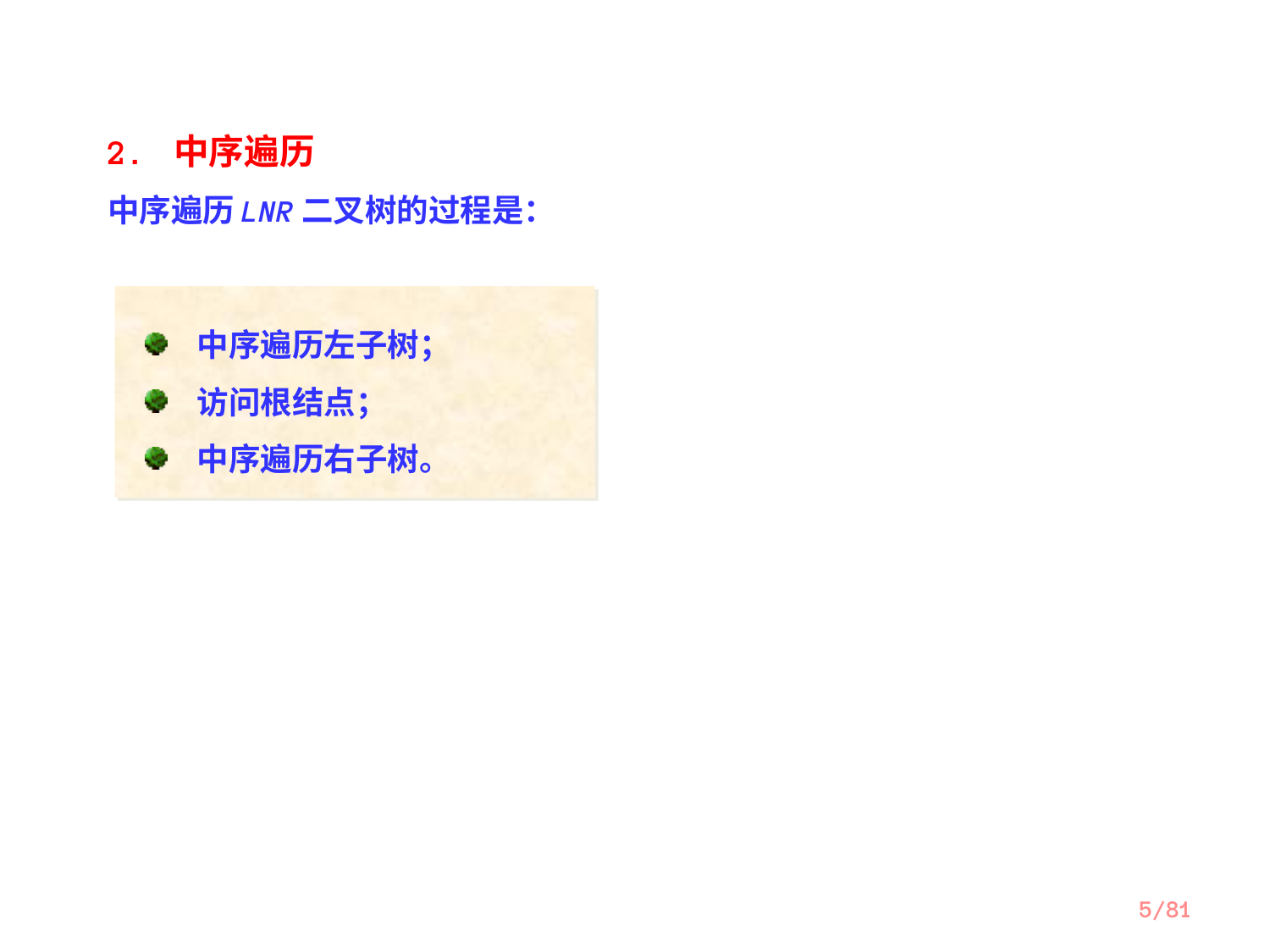

2. 中序遍历
中序遍历LNR二叉树的过程是：
  中序遍历左子树；
  访问根结点；
  中序遍历右子树。
5/81